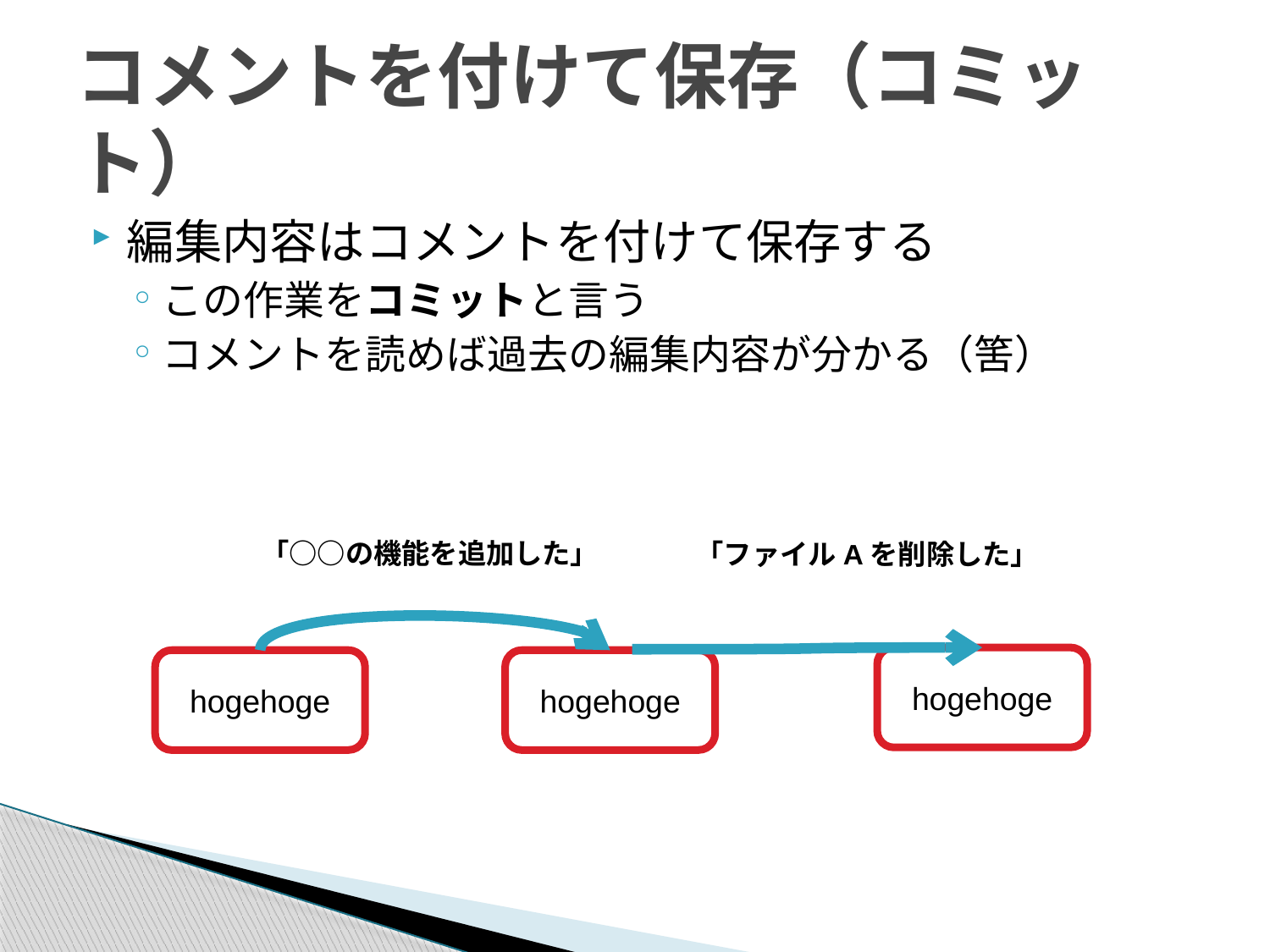

# コメントを付けて保存（コミット）
編集内容はコメントを付けて保存する
この作業をコミットと言う
コメントを読めば過去の編集内容が分かる（筈）
「○○の機能を追加した」
「ファイルAを削除した」
hogehoge
hogehoge
hogehoge